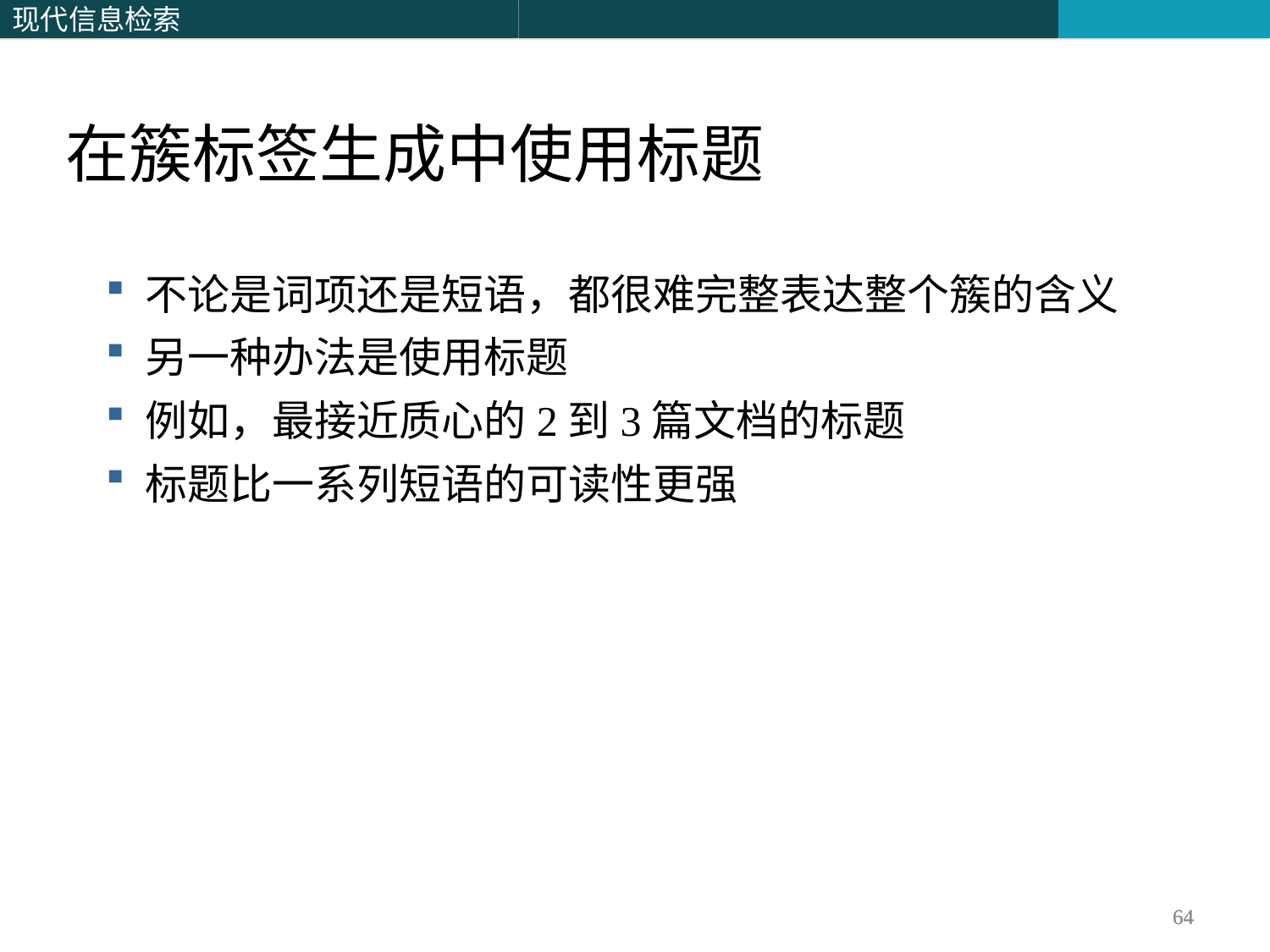

在簇标签生成中使用标题

不论是词项还是短语，都很难完整表达整个簇的含义
另一种办法是使用标题
例如，最接近质心的2到3篇文档的标题
标题比一系列短语的可读性更强
64
64